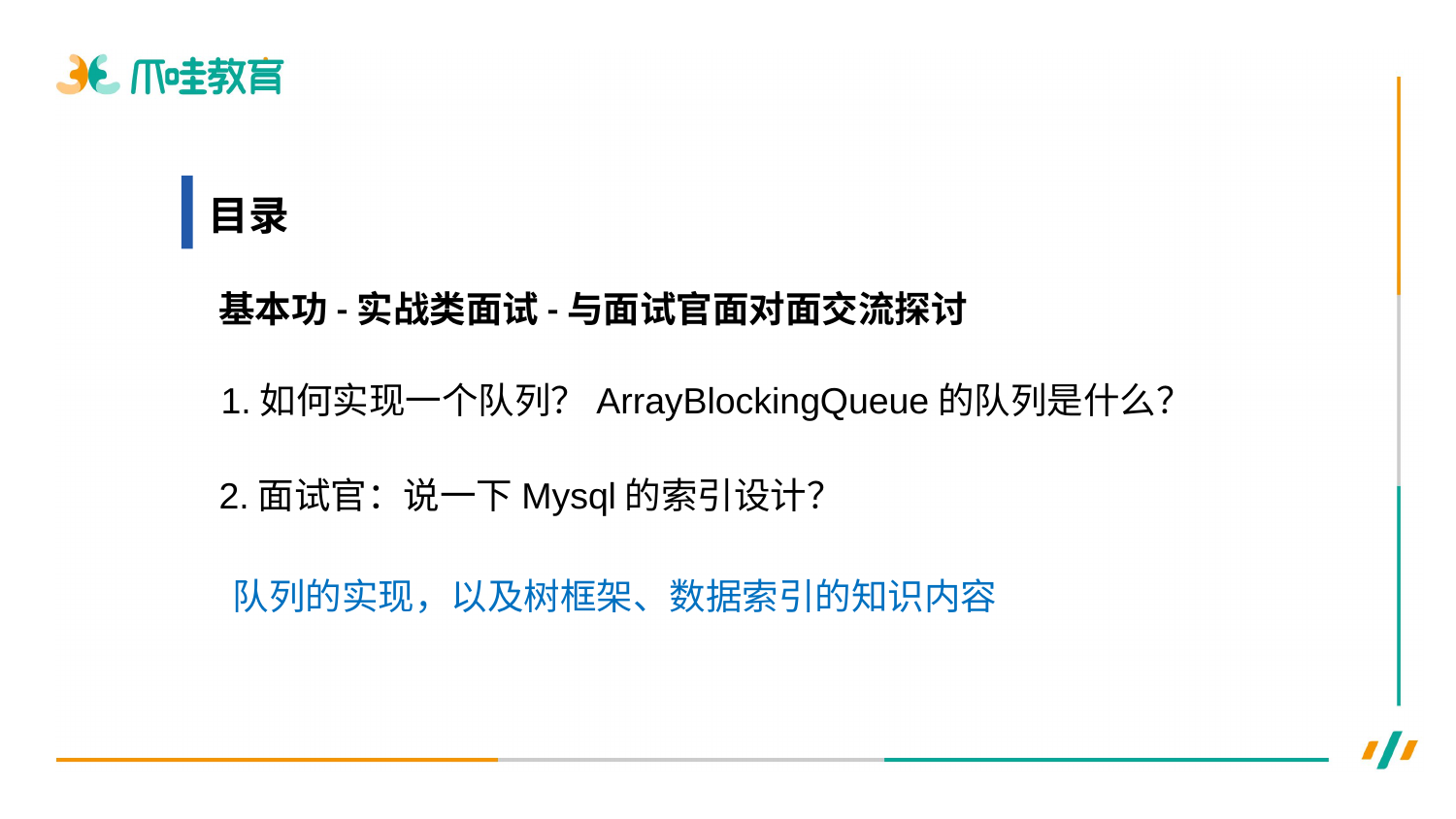

目录
基本功-实战类面试-与面试官面对面交流探讨
1.如何实现一个队列？ArrayBlockingQueue的队列是什么？
2.面试官：说一下Mysql的索引设计？

队列的实现，以及树框架、数据索引的知识内容